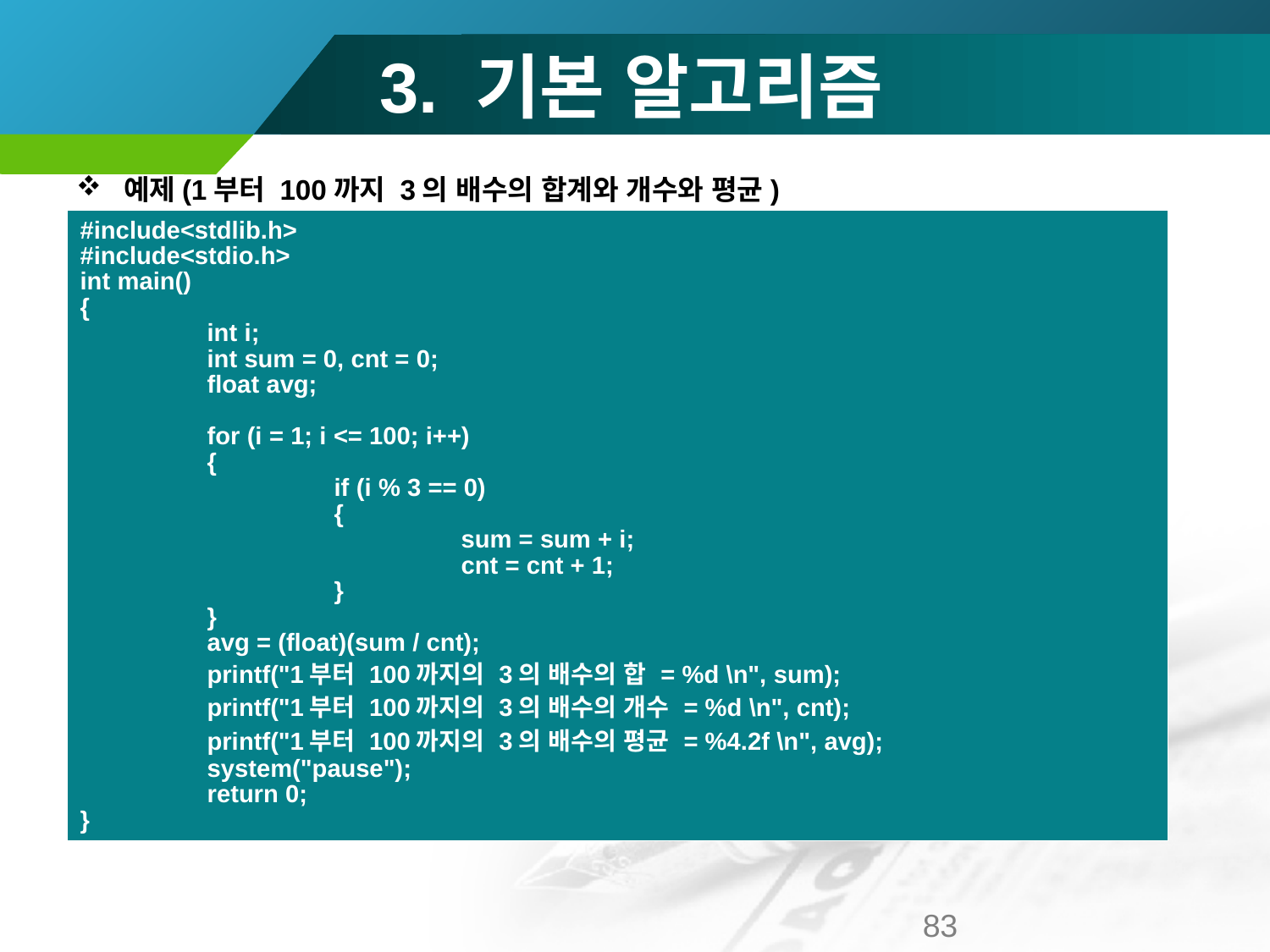

# 3. 기본 알고리즘
예제(1부터 100까지 3의 배수의 합계와 개수와 평균)
| #include<stdlib.h> #include<stdio.h> int main() { int i; int sum = 0, cnt = 0; float avg; for (i = 1; i <= 100; i++) { if (i % 3 == 0) { sum = sum + i; cnt = cnt + 1; } } avg = (float)(sum / cnt); printf("1부터 100까지의 3의 배수의 합 = %d \n", sum); printf("1부터 100까지의 3의 배수의 개수 = %d \n", cnt); printf("1부터 100까지의 3의 배수의 평균 = %4.2f \n", avg); system("pause"); return 0; } |
| --- |
83